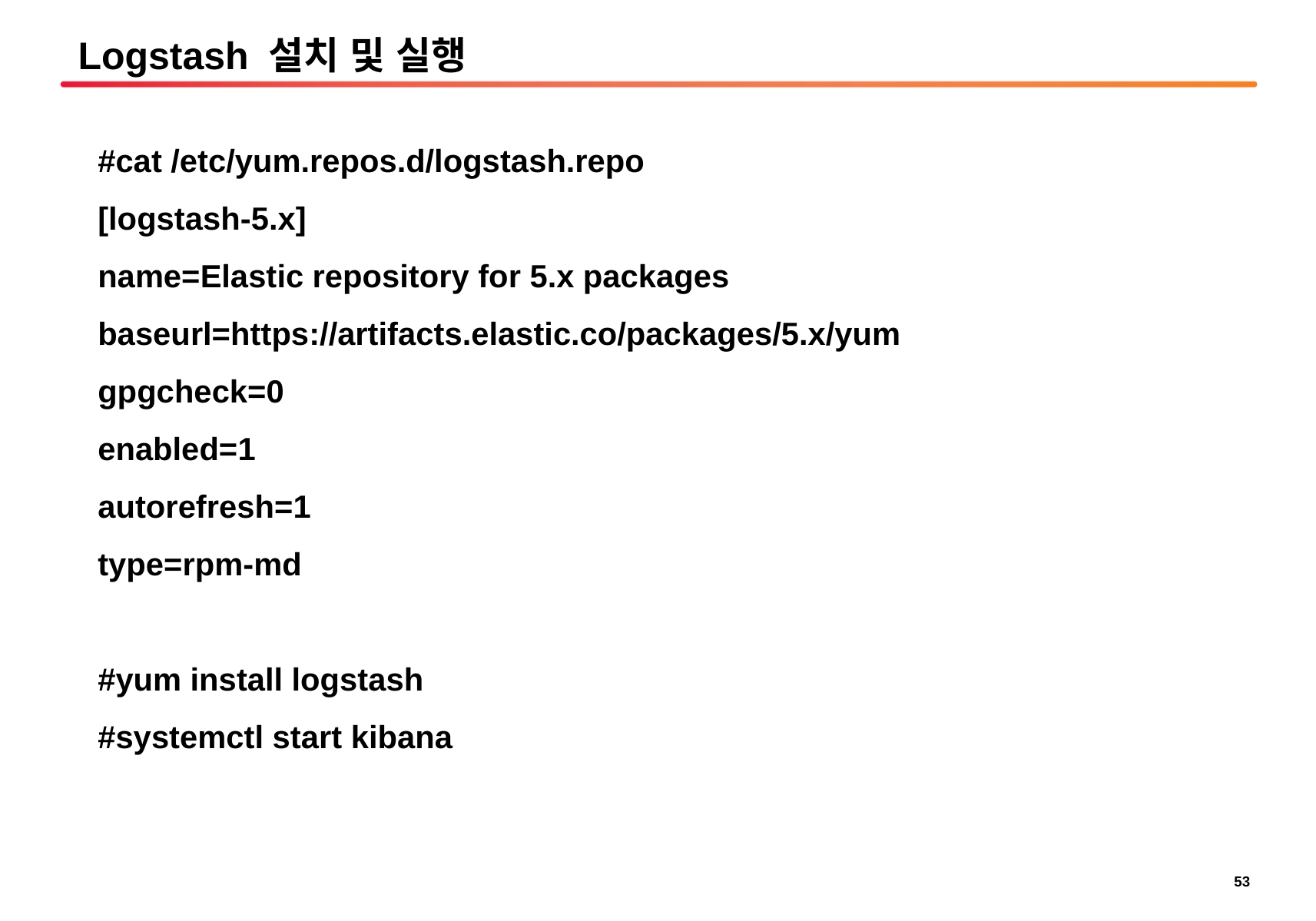

# Logstash 설치 및 실행

#cat /etc/yum.repos.d/logstash.repo
[logstash-5.x]
name=Elastic repository for 5.x packages
baseurl=https://artifacts.elastic.co/packages/5.x/yum
gpgcheck=0
enabled=1
autorefresh=1
type=rpm-md

#yum install logstash
#systemctl start kibana